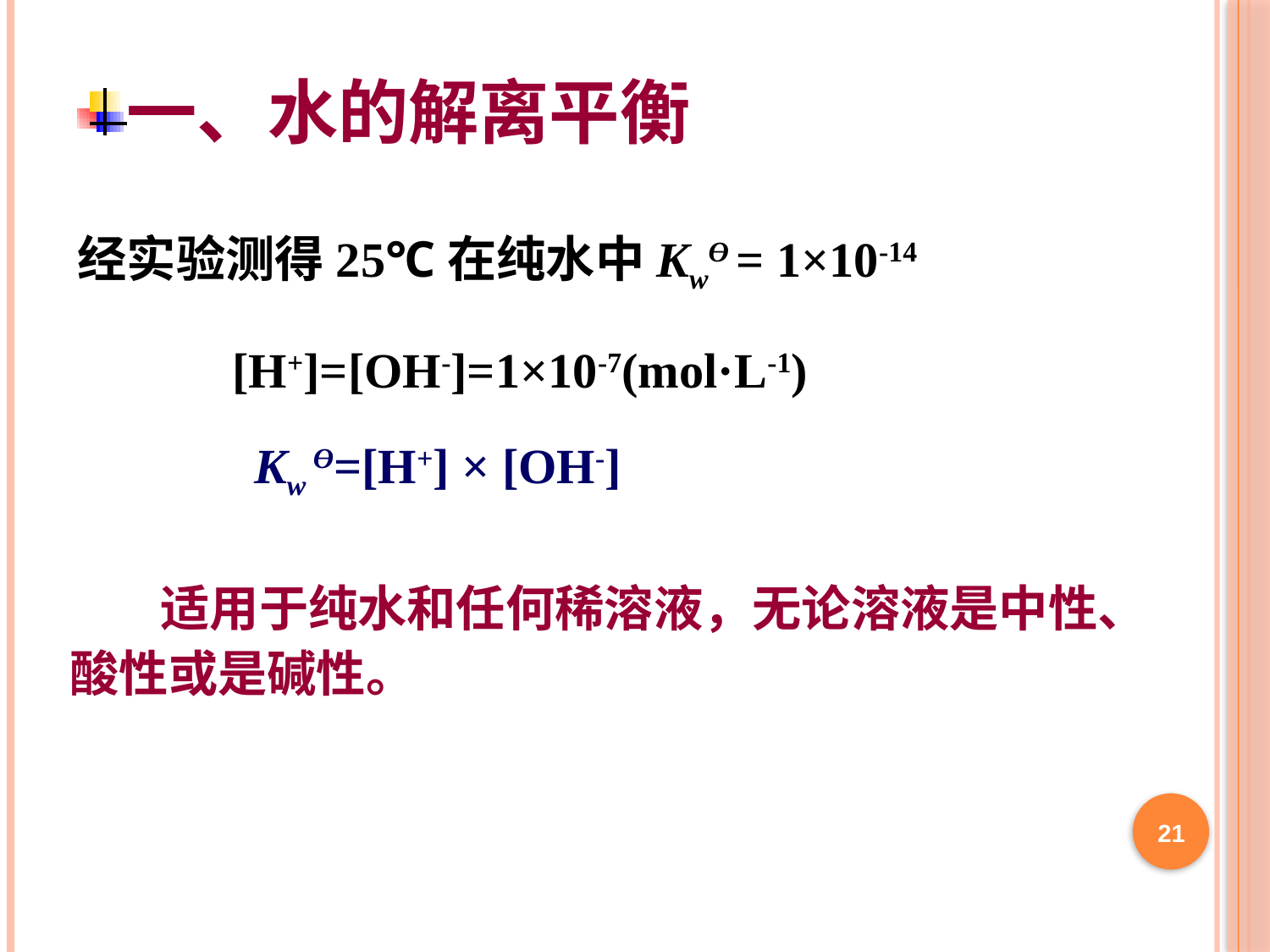

# 一、水的解离平衡
经实验测得25℃在纯水中KwӨ = 1×10-14
[H+]=[OH-]=1×10-7(mol·L-1)
               Kw Ө=[H+] × [OH-]

       适用于纯水和任何稀溶液，无论溶液是中性、酸性或是碱性。
21